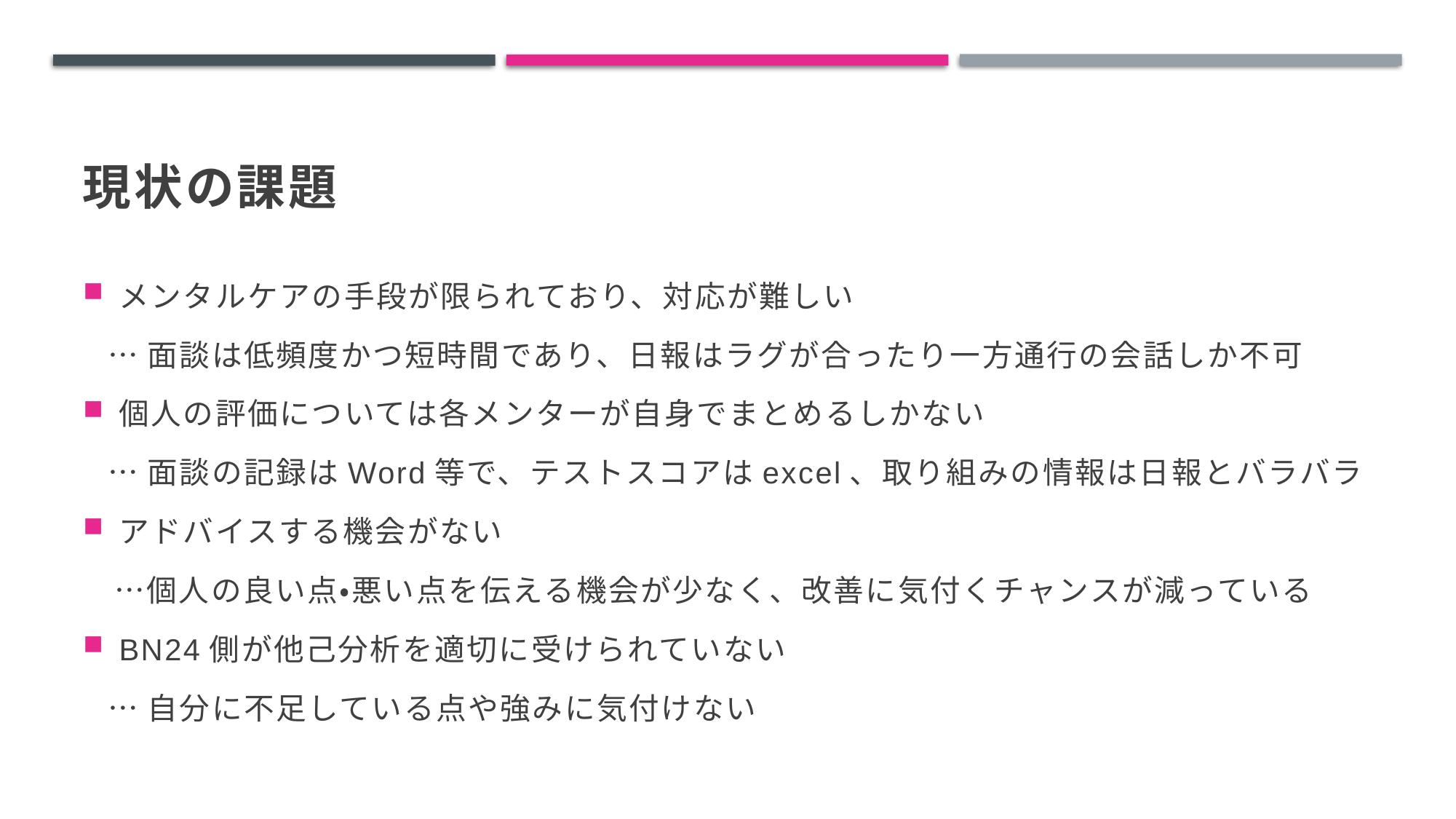

# 現状の課題
メンタルケアの手段が限られており、対応が難しい
   …面談は低頻度かつ短時間であり、日報はラグが合ったり一方通行の会話しか不可
個人の評価については各メンターが自身でまとめるしかない
   …面談の記録はWord等で、テストスコアはexcel、取り組みの情報は日報とバラバラ
アドバイスする機会がない
　…個人の良い点・悪い点を伝える機会が少なく、改善に気付くチャンスが減っている
BN24側が他己分析を適切に受けられていない
   …自分に不足している点や強みに気付けない